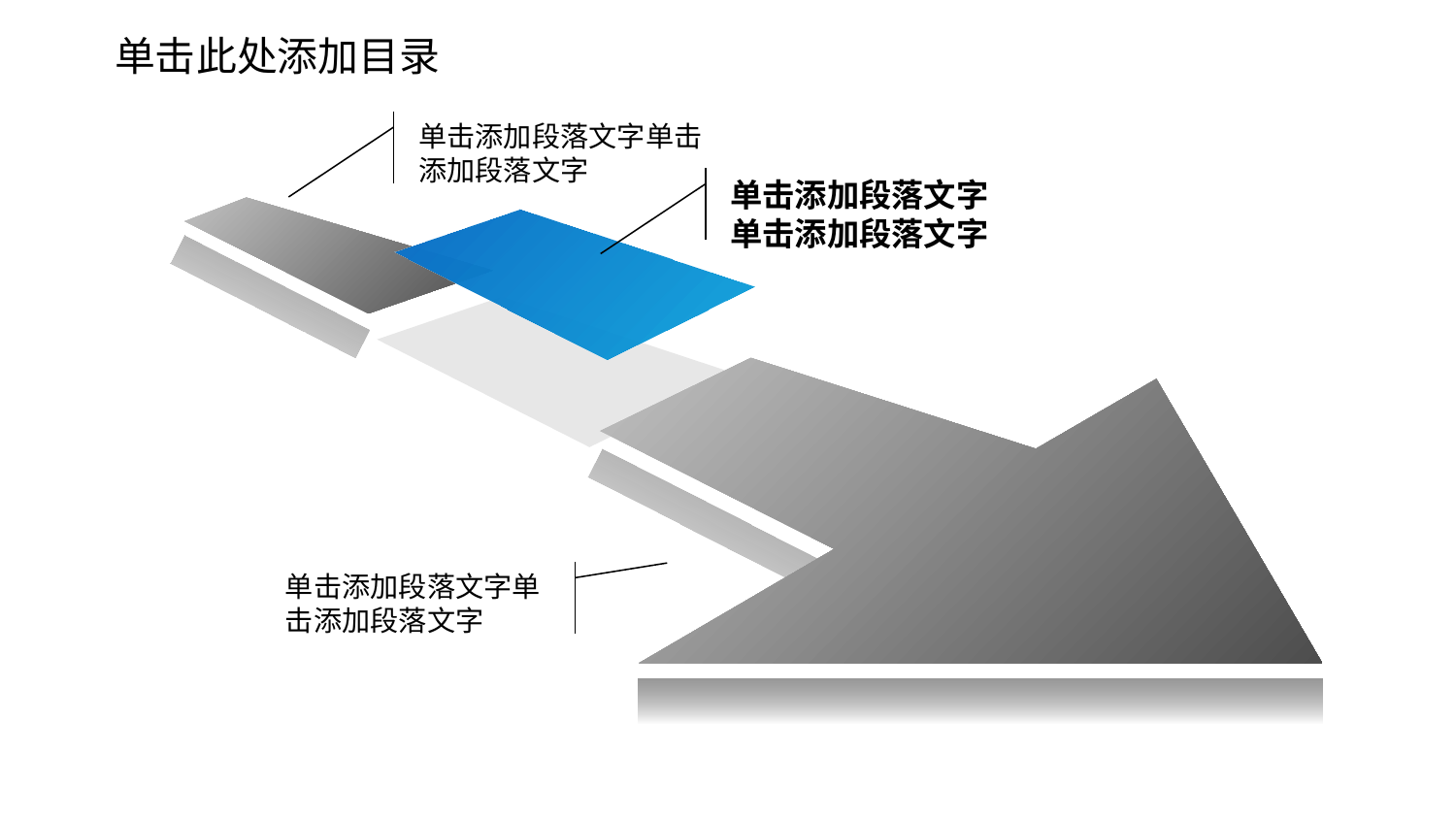

单击此处添加目录
单击添加段落文字单击添加段落文字
单击添加段落文字单击添加段落文字

单击添加段落文字单击添加段落文字